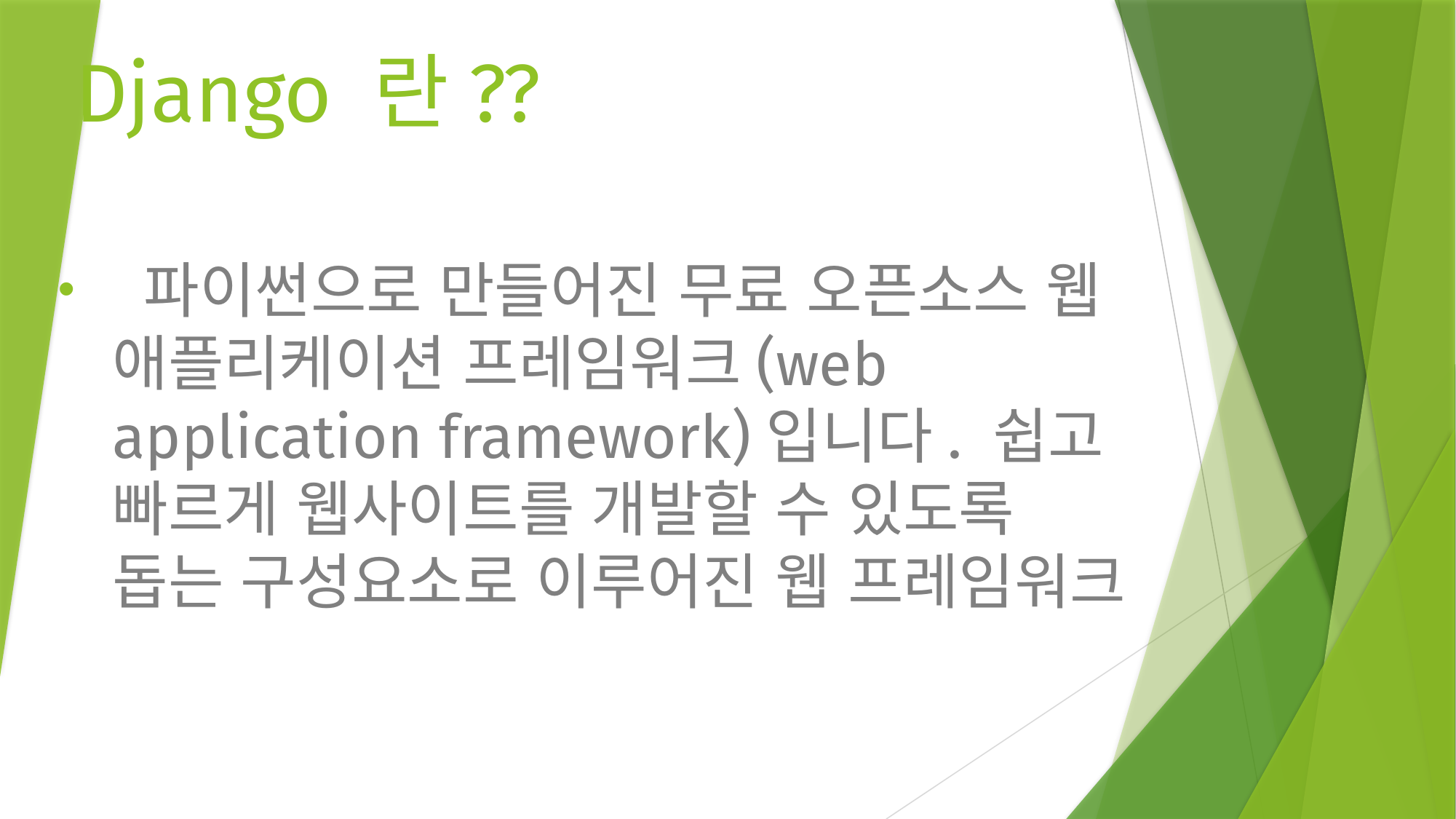

# Django 란??
 파이썬으로 만들어진 무료 오픈소스 웹 애플리케이션 프레임워크(web application framework)입니다. 쉽고 빠르게 웹사이트를 개발할 수 있도록 돕는 구성요소로 이루어진 웹 프레임워크